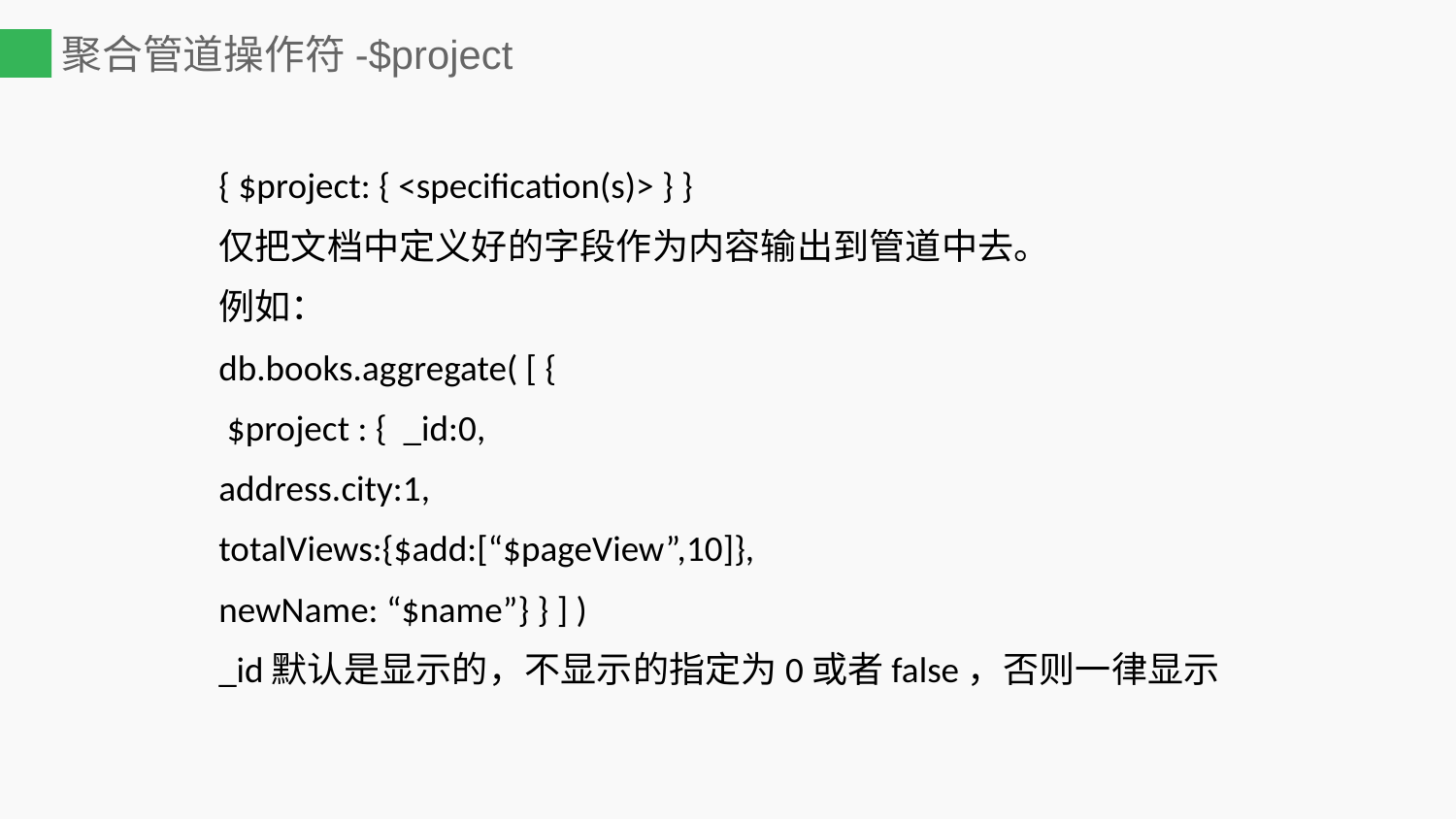

# 聚合管道操作符-$project
{ $project: { <specification(s)> } }
仅把文档中定义好的字段作为内容输出到管道中去。
例如：
db.books.aggregate( [ {
 $project : {  _id:0,
address.city:1,
totalViews:{$add:[“$pageView”,10]},
newName: “$name”} } ] )
_id默认是显示的，不显示的指定为0或者false，否则一律显示